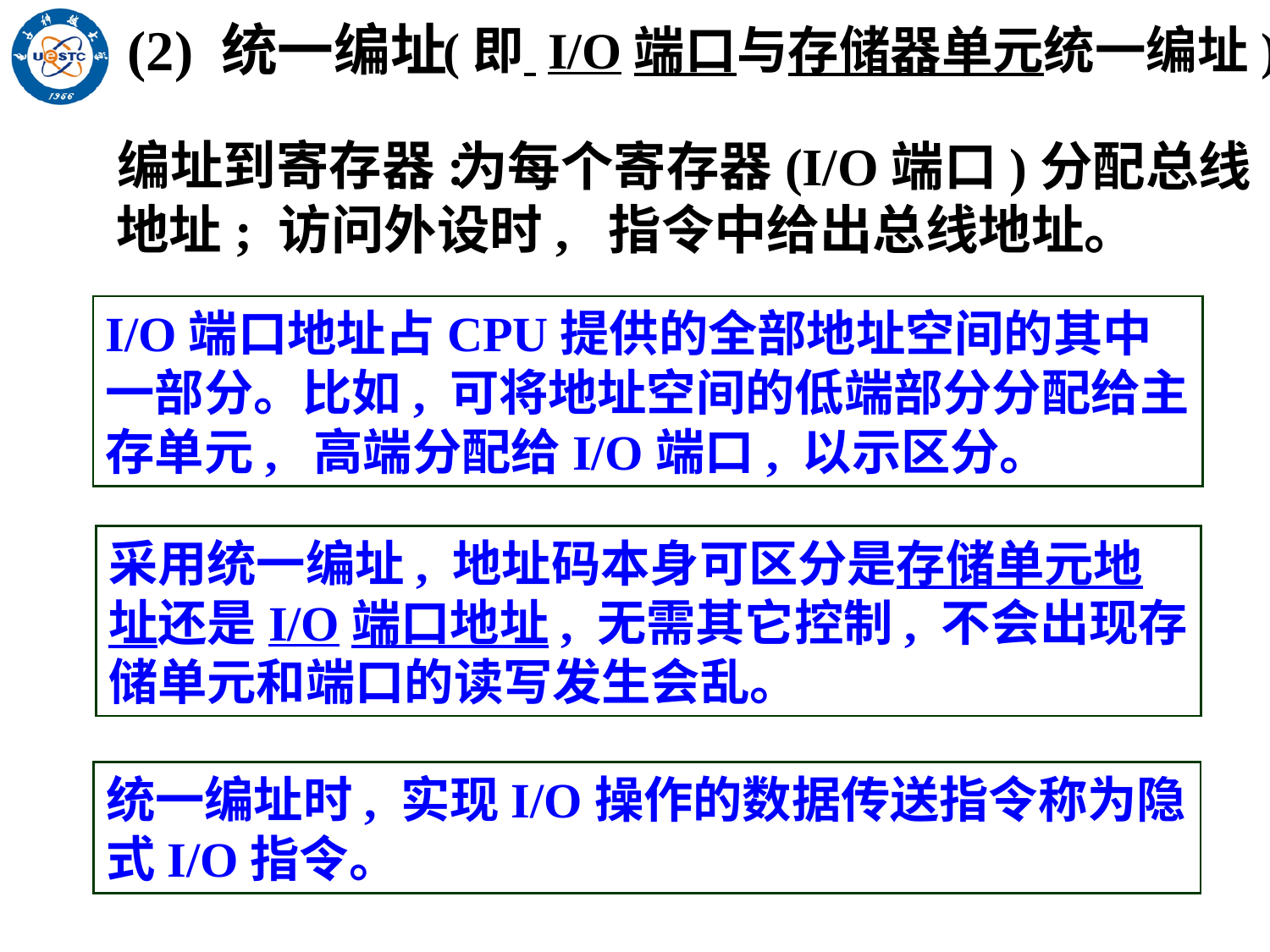

(2) 统一编址
 (即 I/O端口与存储器单元统一编址)
编址到寄存器:
                           为每个寄存器(I/O端口)分配总线地址; 访问外设时,  指令中给出总线地址。
I/O端口地址占CPU提供的全部地址空间的其中一部分。比如, 可将地址空间的低端部分分配给主存单元,  高端分配给I/O端口, 以示区分。
采用统一编址, 地址码本身可区分是存储单元地址还是I/O端口地址, 无需其它控制, 不会出现存储单元和端口的读写发生会乱。
统一编址时, 实现I/O操作的数据传送指令称为隐式I/O指令。